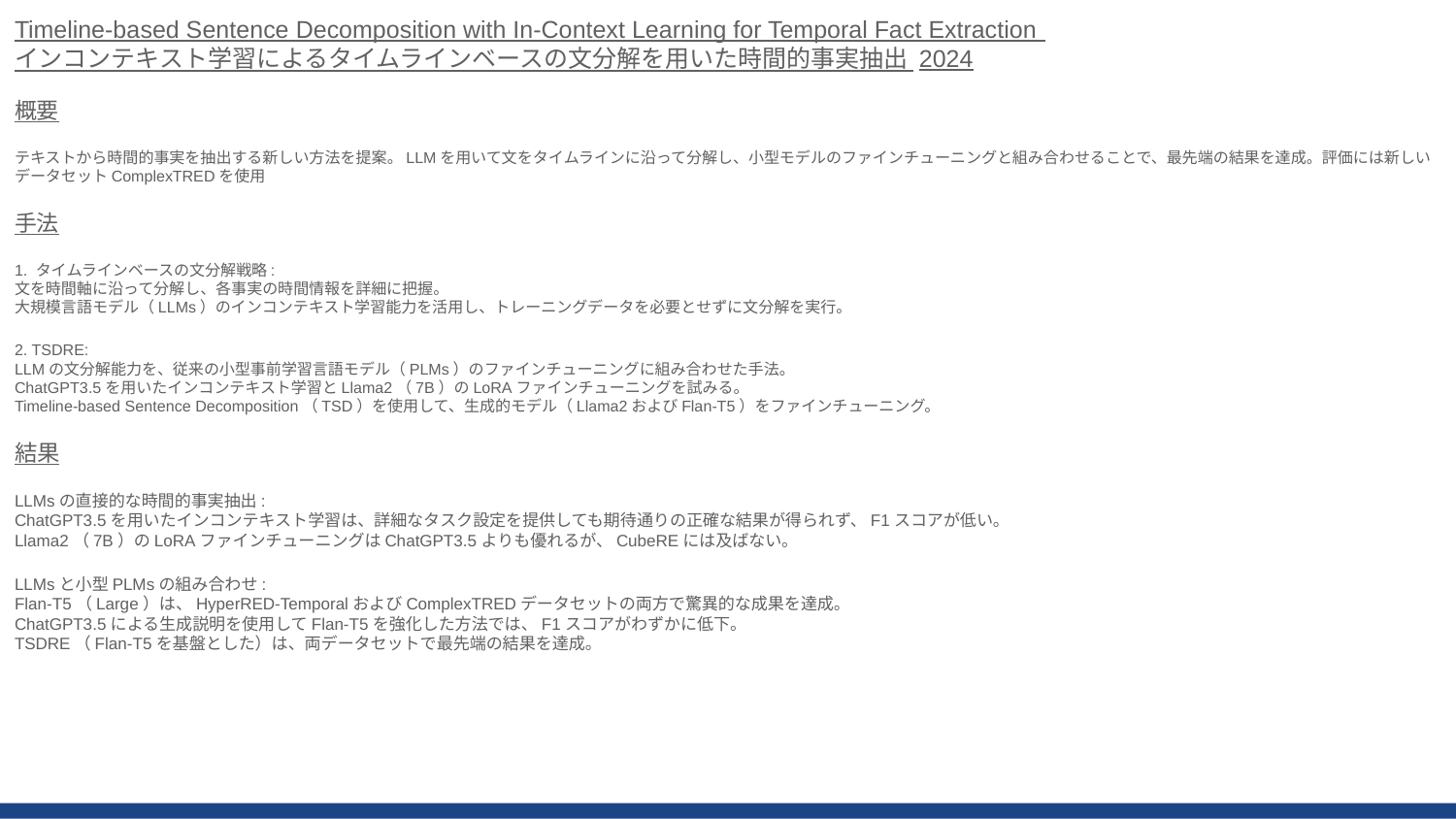

Timeline-based Sentence Decomposition with In-Context Learning for Temporal Fact Extraction
インコンテキスト学習によるタイムラインベースの文分解を用いた時間的事実抽出 2024
概要
テキストから時間的事実を抽出する新しい方法を提案。LLMを用いて文をタイムラインに沿って分解し、小型モデルのファインチューニングと組み合わせることで、最先端の結果を達成。評価には新しいデータセットComplexTREDを使用
手法
1. タイムラインベースの文分解戦略:
文を時間軸に沿って分解し、各事実の時間情報を詳細に把握。
大規模言語モデル（LLMs）のインコンテキスト学習能力を活用し、トレーニングデータを必要とせずに文分解を実行。
2. TSDRE:
LLMの文分解能力を、従来の小型事前学習言語モデル（PLMs）のファインチューニングに組み合わせた手法。
ChatGPT3.5を用いたインコンテキスト学習とLlama2（7B）のLoRAファインチューニングを試みる。
Timeline-based Sentence Decomposition（TSD）を使用して、生成的モデル（Llama2およびFlan-T5）をファインチューニング。
結果
LLMsの直接的な時間的事実抽出:
ChatGPT3.5を用いたインコンテキスト学習は、詳細なタスク設定を提供しても期待通りの正確な結果が得られず、F1スコアが低い。
Llama2（7B）のLoRAファインチューニングはChatGPT3.5よりも優れるが、CubeREには及ばない。
LLMsと小型PLMsの組み合わせ:
Flan-T5（Large）は、HyperRED-TemporalおよびComplexTREDデータセットの両方で驚異的な成果を達成。
ChatGPT3.5による生成説明を使用してFlan-T5を強化した方法では、F1スコアがわずかに低下。
TSDRE（Flan-T5を基盤とした）は、両データセットで最先端の結果を達成。